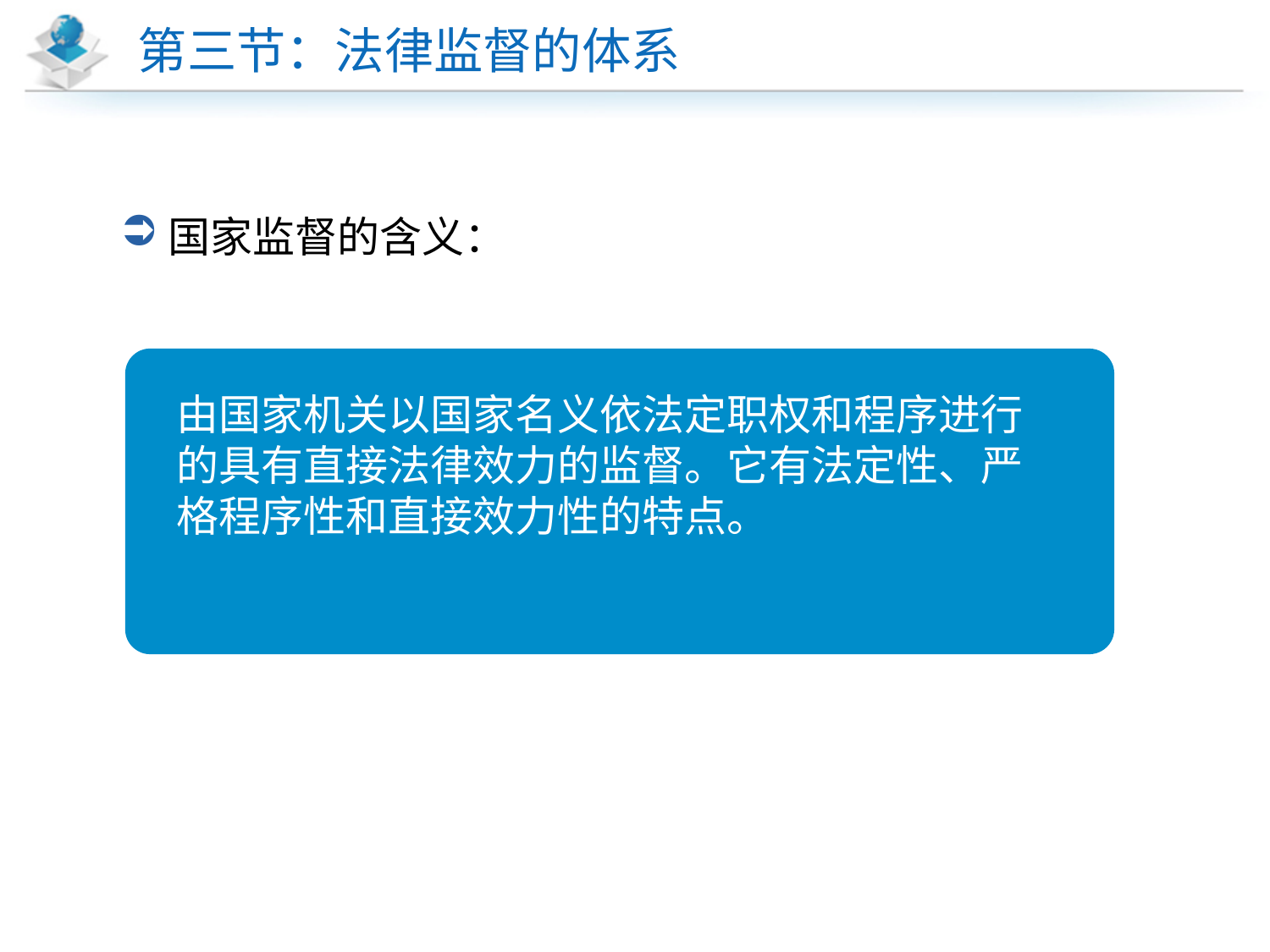

# 第三节：法律监督的体系
国家监督的含义：

由国家机关以国家名义依法定职权和程序进行的具有直接法律效力的监督。它有法定性、严格程序性和直接效力性的特点。